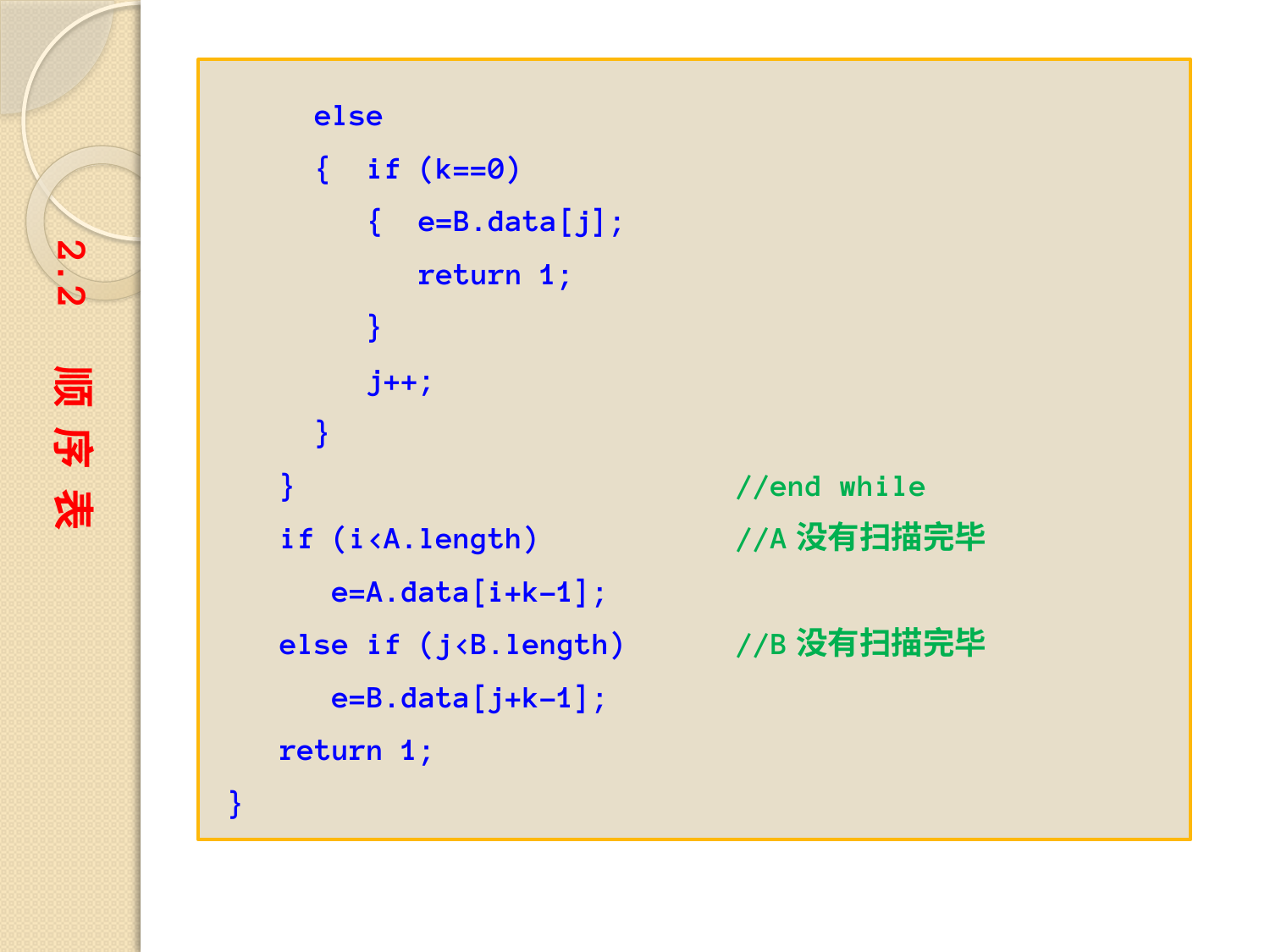

else
     {  if (k==0)
        {  e=B.data[j];
           return 1;
        }
        j++;
     }
   }				//end while
   if (i<A.length)		//A没有扫描完毕
      e=A.data[i+k-1];
   else if (j<B.length)	//B没有扫描完毕
      e=B.data[j+k-1];
   return 1;
}
2.2  顺  序  表